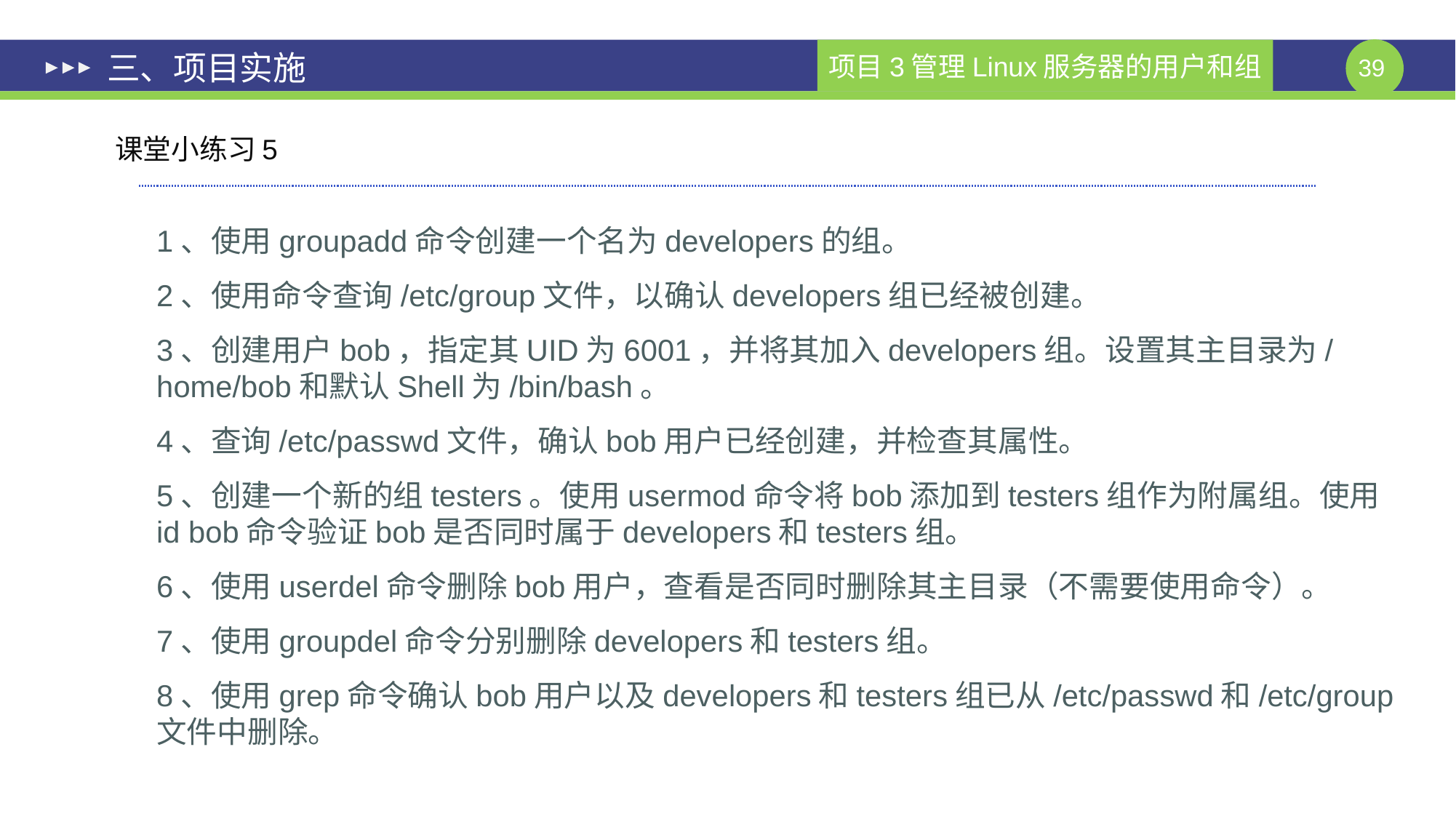

# 三、项目实施
课堂小练习5

1、使用groupadd命令创建一个名为developers的组。
2、使用命令查询/etc/group文件，以确认developers组已经被创建。
3、创建用户bob，指定其UID为6001，并将其加入developers组。设置其主目录为/home/bob和默认Shell为/bin/bash。
4、查询/etc/passwd文件，确认bob用户已经创建，并检查其属性。
5、创建一个新的组testers。使用usermod命令将bob添加到testers组作为附属组。使用id bob命令验证bob是否同时属于developers和testers组。
6、使用userdel命令删除bob用户，查看是否同时删除其主目录（不需要使用命令）。
7、使用groupdel命令分别删除developers和testers组。
8、使用grep命令确认bob用户以及developers和testers组已从/etc/passwd和/etc/group文件中删除。